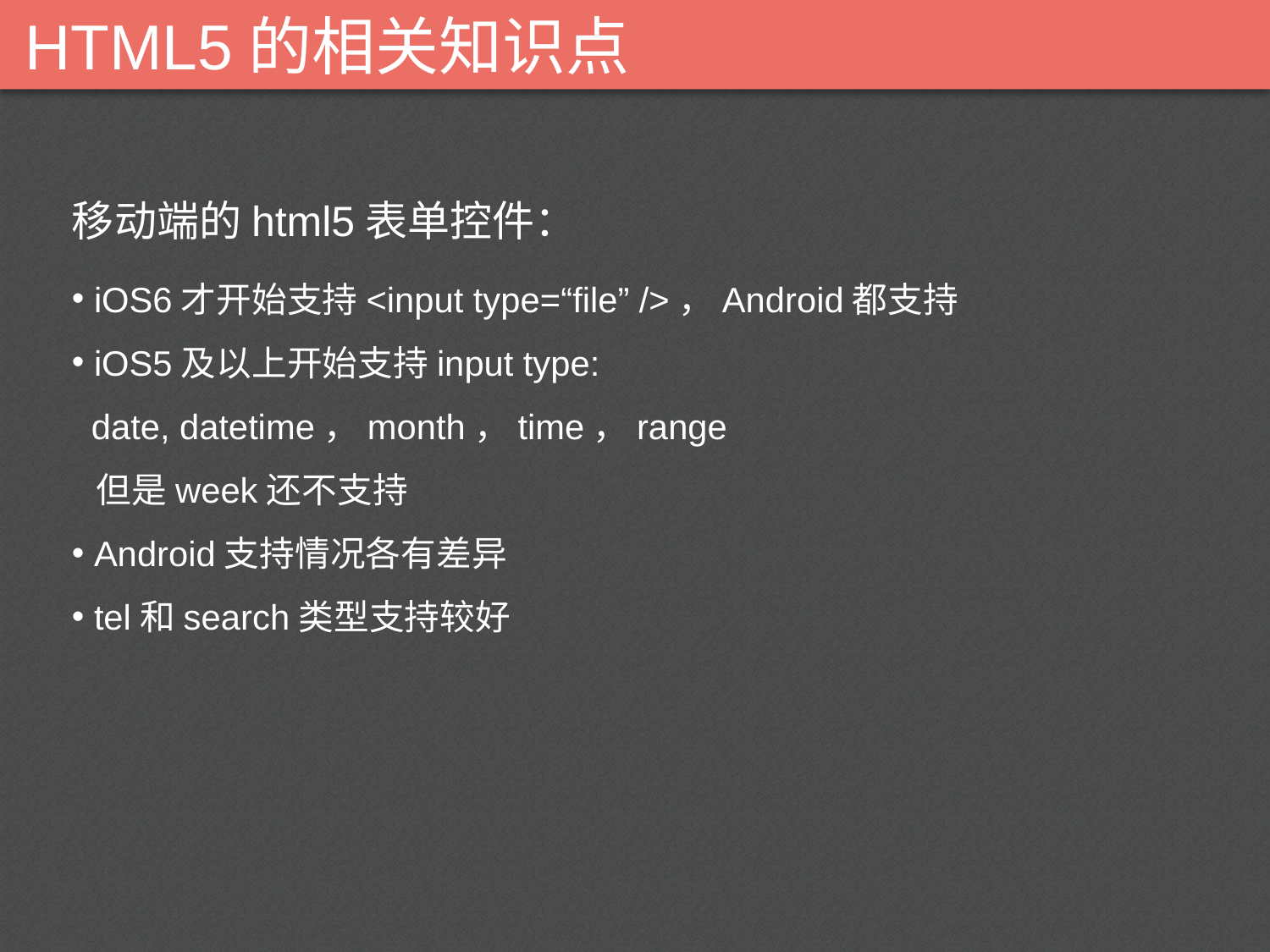

# HTML5的相关知识点
移动端的html5表单控件：
 iOS6才开始支持<input type=“file” />，Android都支持
 iOS5及以上开始支持input type:
  date, datetime，month，time，range
  但是week还不支持
 Android支持情况各有差异
 tel和search类型支持较好